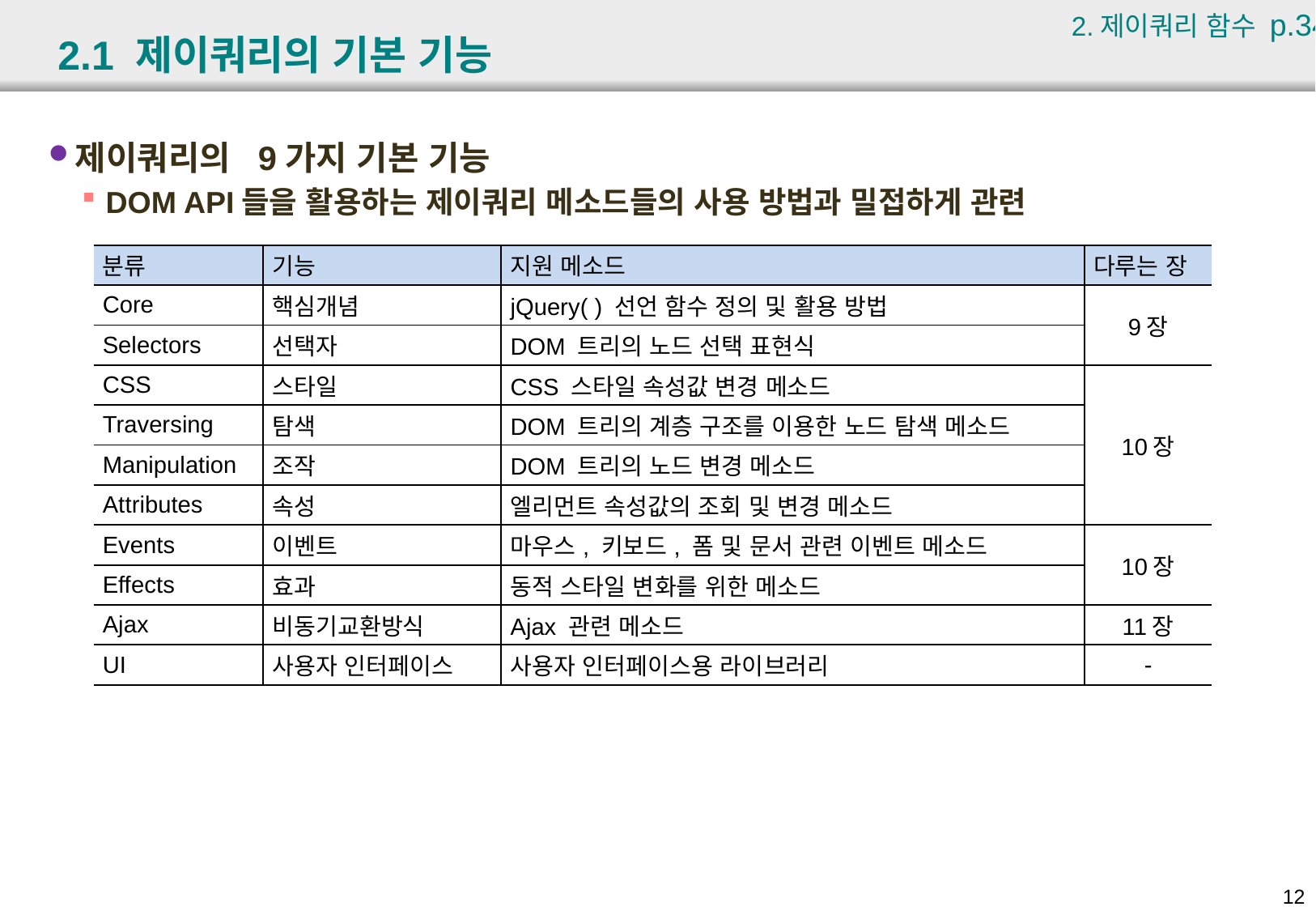

2.제이쿼리 함수 p.342
# 2.1 제이쿼리의 기본 기능
제이쿼리의  9가지 기본 기능
DOM API들을 활용하는 제이쿼리 메소드들의 사용 방법과 밀접하게 관련

| 분류 | 기능 | 지원 메소드 | 다루는 장 |
| --- | --- | --- | --- |
| Core | 핵심개념 | jQuery( ) 선언 함수 정의 및 활용 방법 | 9장 |
| Selectors | 선택자 | DOM 트리의 노드 선택 표현식 |  |
| CSS | 스타일 | CSS 스타일 속성값 변경 메소드 | 10장 |
| Traversing | 탐색 | DOM 트리의 계층 구조를 이용한 노드 탐색 메소드 |  |
| Manipulation | 조작 | DOM 트리의 노드 변경 메소드 |  |
| Attributes | 속성 | 엘리먼트 속성값의 조회 및 변경 메소드 |  |
| Events | 이벤트 | 마우스, 키보드, 폼 및 문서 관련 이벤트 메소드 | 10장 |
| Effects | 효과 | 동적 스타일 변화를 위한 메소드 |  |
| Ajax | 비동기교환방식 | Ajax 관련 메소드 | 11장 |
| UI | 사용자 인터페이스 | 사용자 인터페이스용 라이브러리 | - |